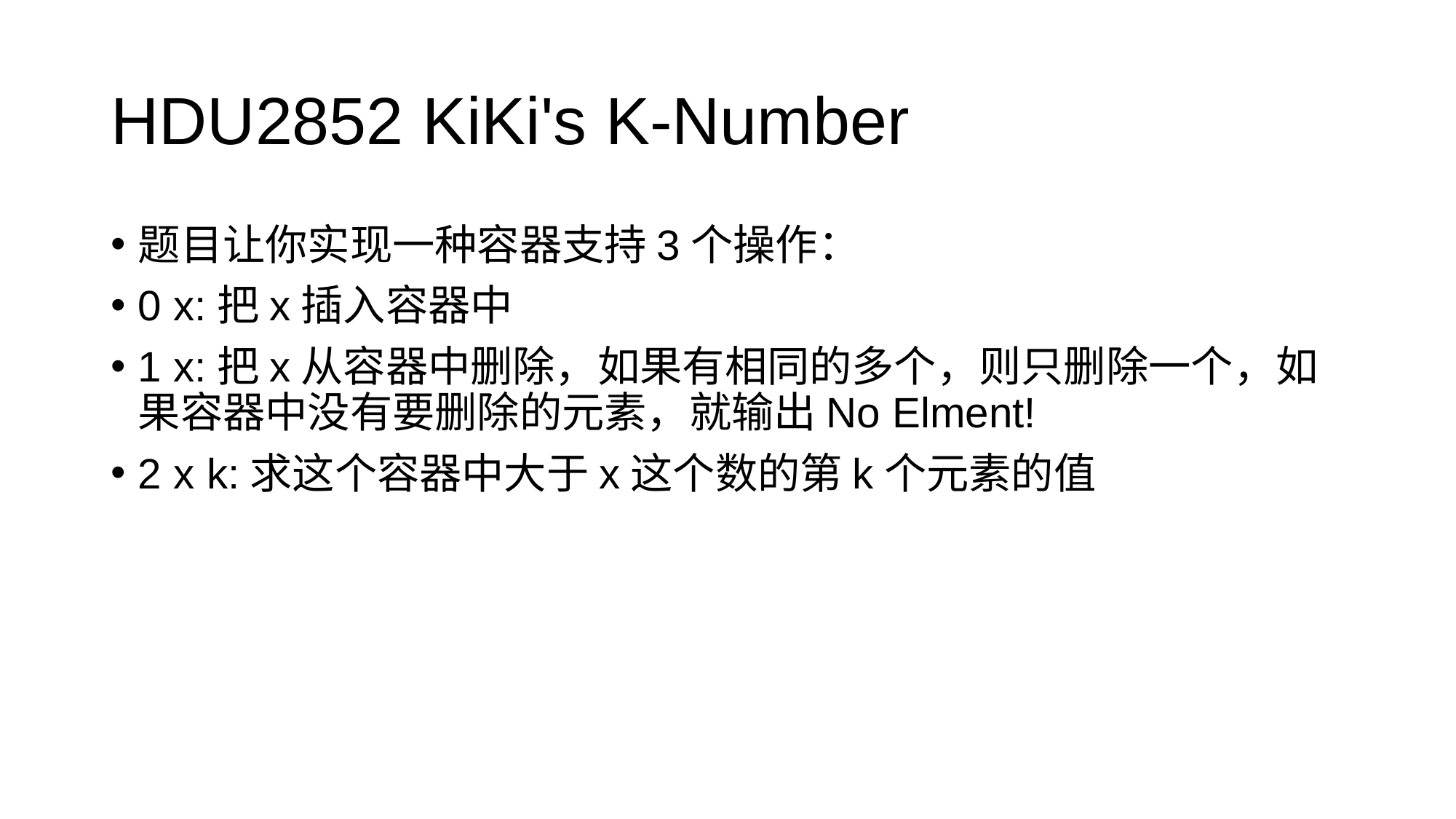

# HDU2852 KiKi's K-Number
题目让你实现一种容器支持3个操作：
0 x:把x插入容器中
1 x:把x从容器中删除，如果有相同的多个，则只删除一个，如果容器中没有要删除的元素，就输出No Elment!
2 x k:求这个容器中大于x这个数的第k个元素的值